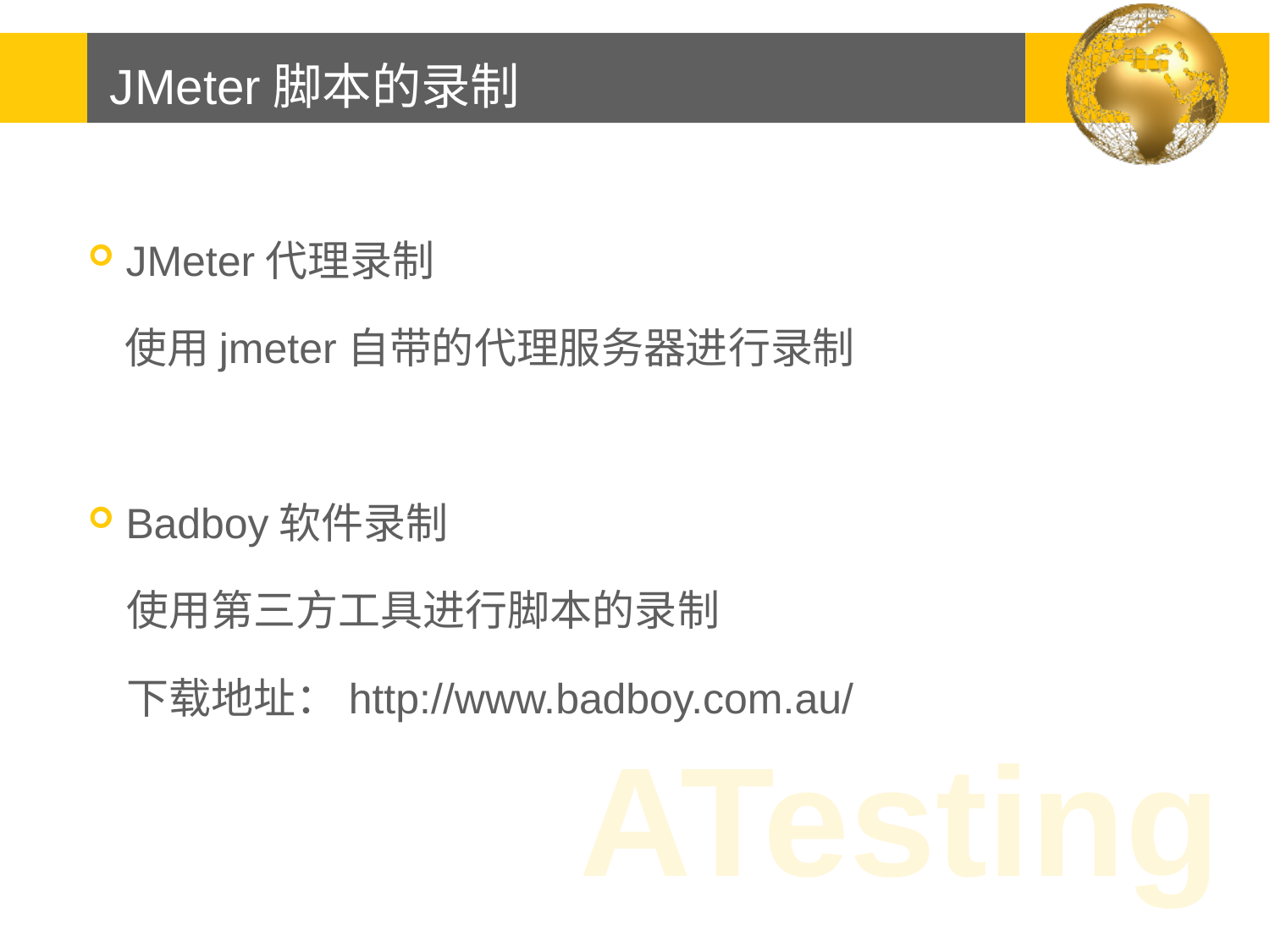

JMeter脚本的录制
JMeter代理录制
    使用jmeter自带的代理服务器进行录制

Badboy软件录制
   使用第三方工具进行脚本的录制
   下载地址：http://www.badboy.com.au/
ATesting